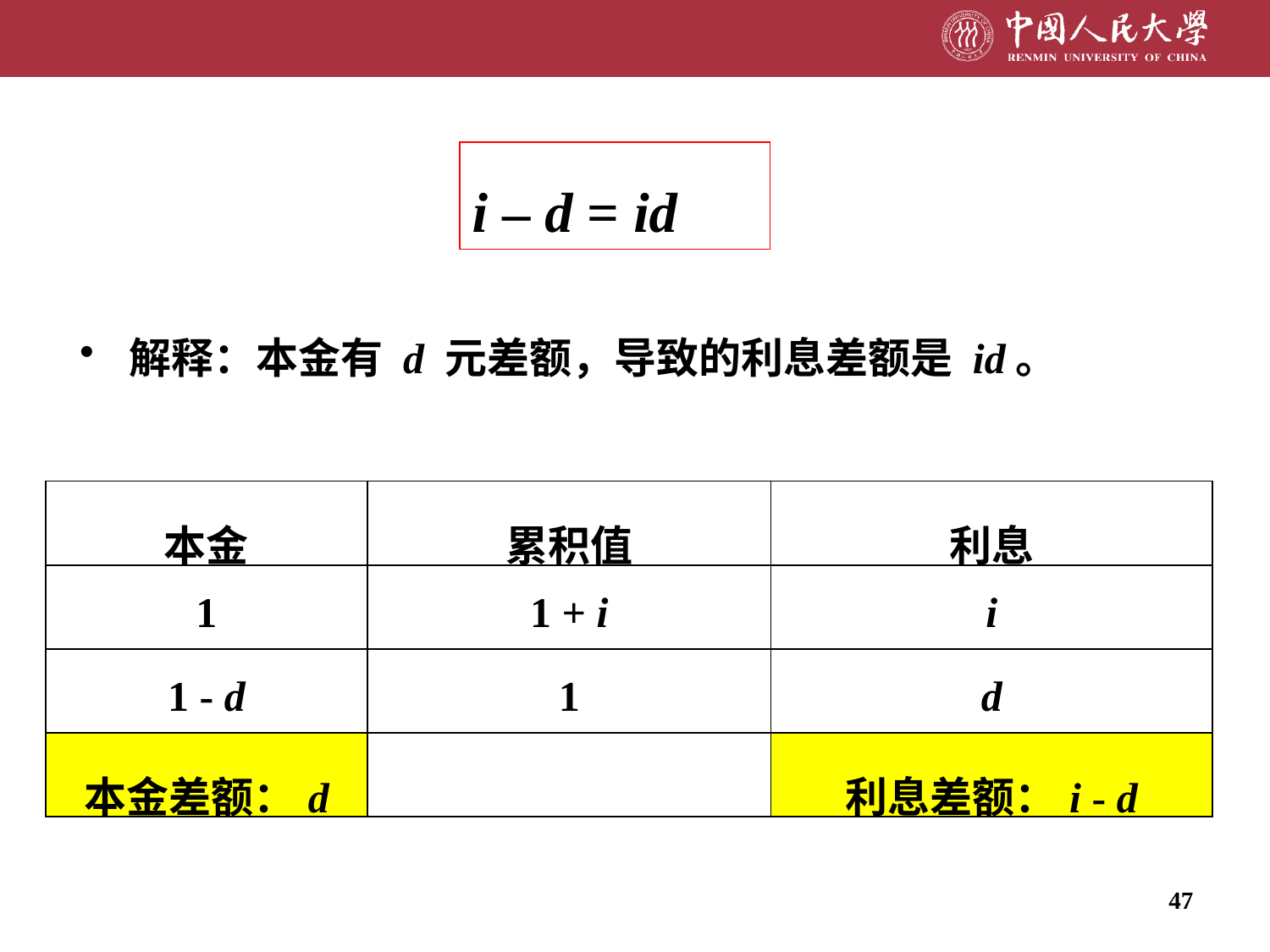

i – d = id
 解释：本金有 d 元差额，导致的利息差额是 id。
| 本金 | 累积值 | 利息 |
| --- | --- | --- |
| 1 | 1 + i | i |
| 1 - d | 1 | d |
| 本金差额：d |  | 利息差额：i - d |
47